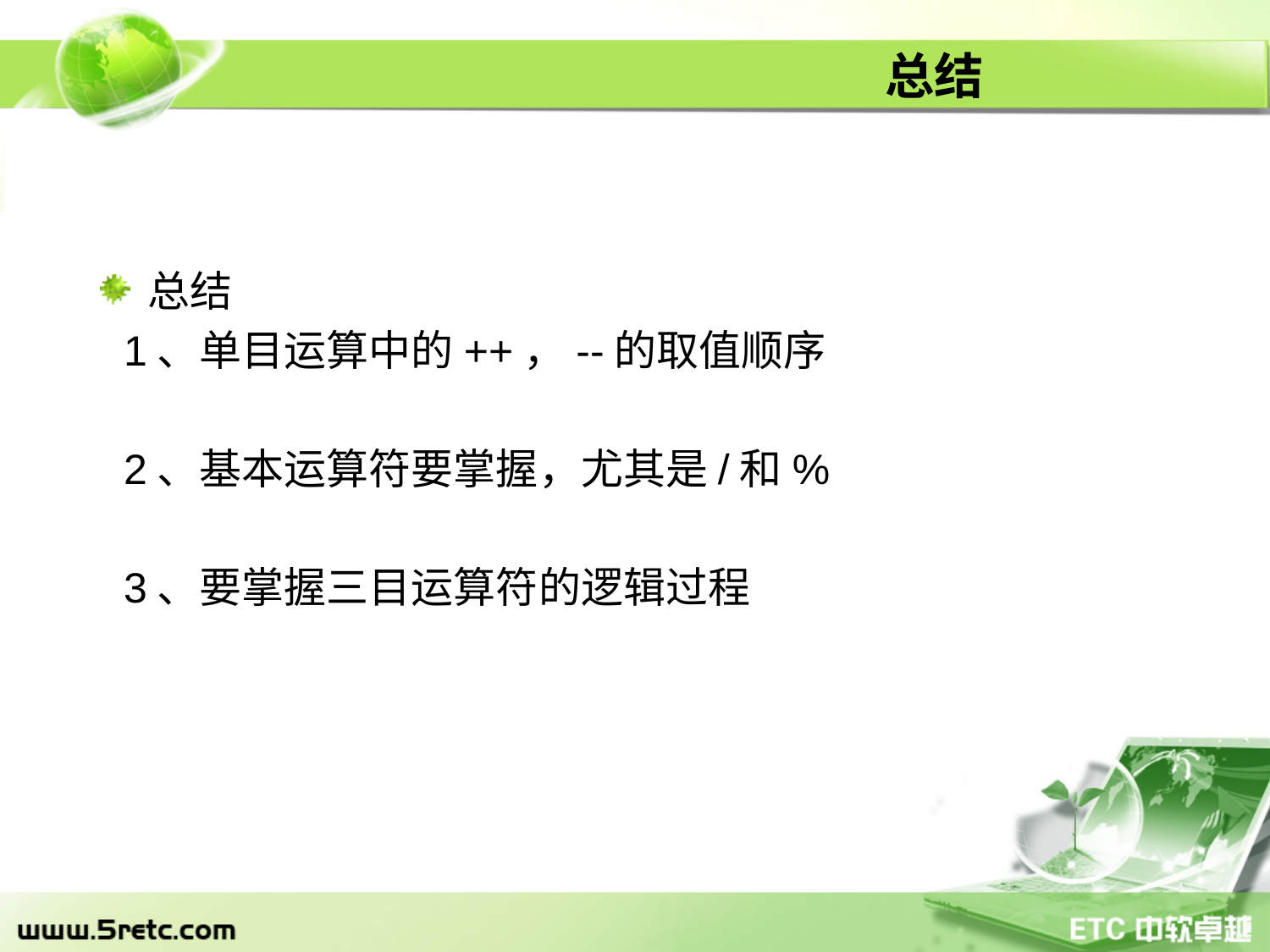

# 总结
总结
  1、单目运算中的++，--的取值顺序

  2、基本运算符要掌握，尤其是/和%

  3、要掌握三目运算符的逻辑过程